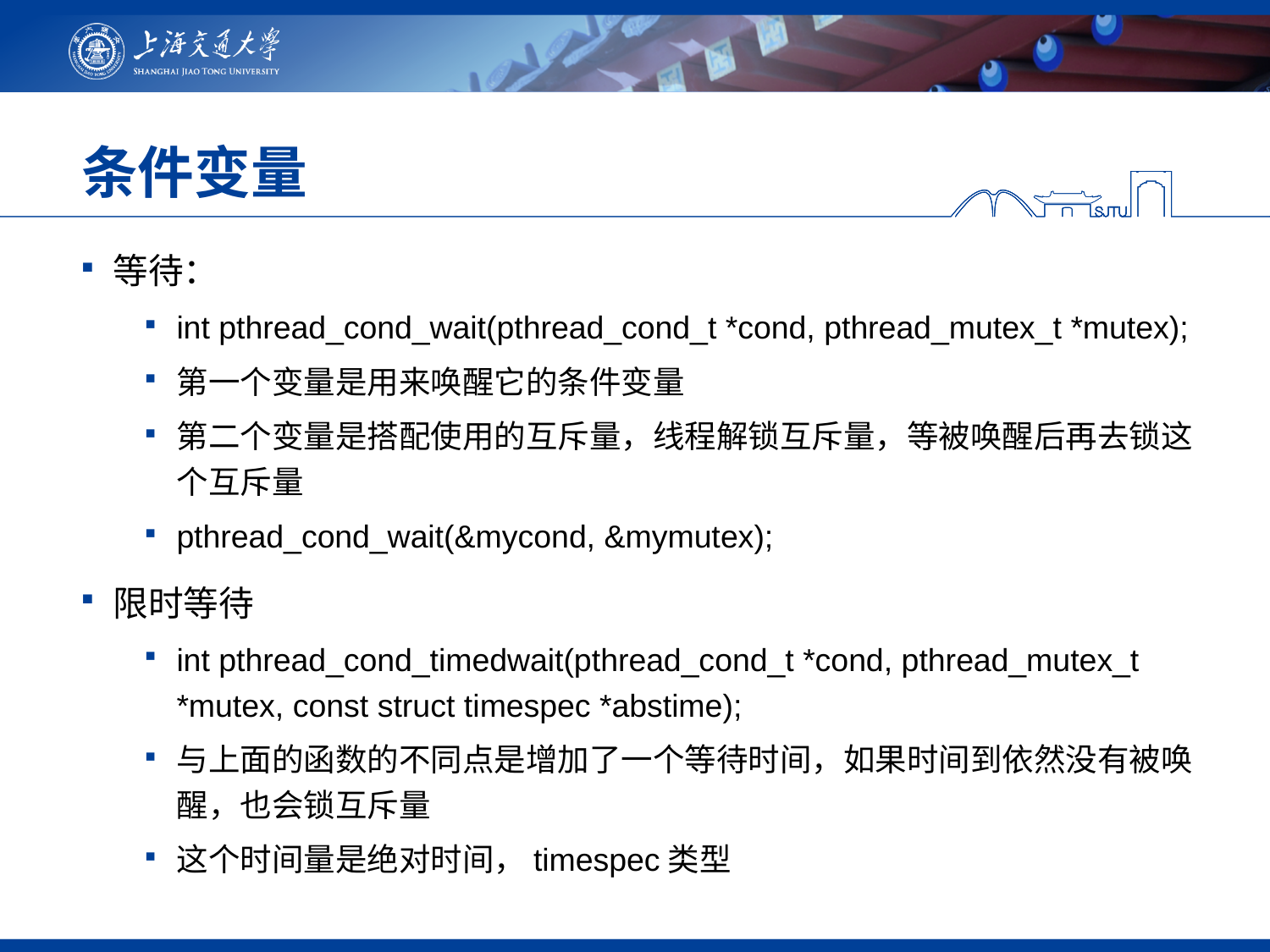

# 条件变量
等待：
int pthread_cond_wait(pthread_cond_t *cond, pthread_mutex_t *mutex);
第一个变量是用来唤醒它的条件变量
第二个变量是搭配使用的互斥量，线程解锁互斥量，等被唤醒后再去锁这个互斥量
pthread_cond_wait(&mycond, &mymutex);
限时等待
int pthread_cond_timedwait(pthread_cond_t *cond, pthread_mutex_t *mutex, const struct timespec *abstime);
与上面的函数的不同点是增加了一个等待时间，如果时间到依然没有被唤醒，也会锁互斥量
这个时间量是绝对时间，timespec类型